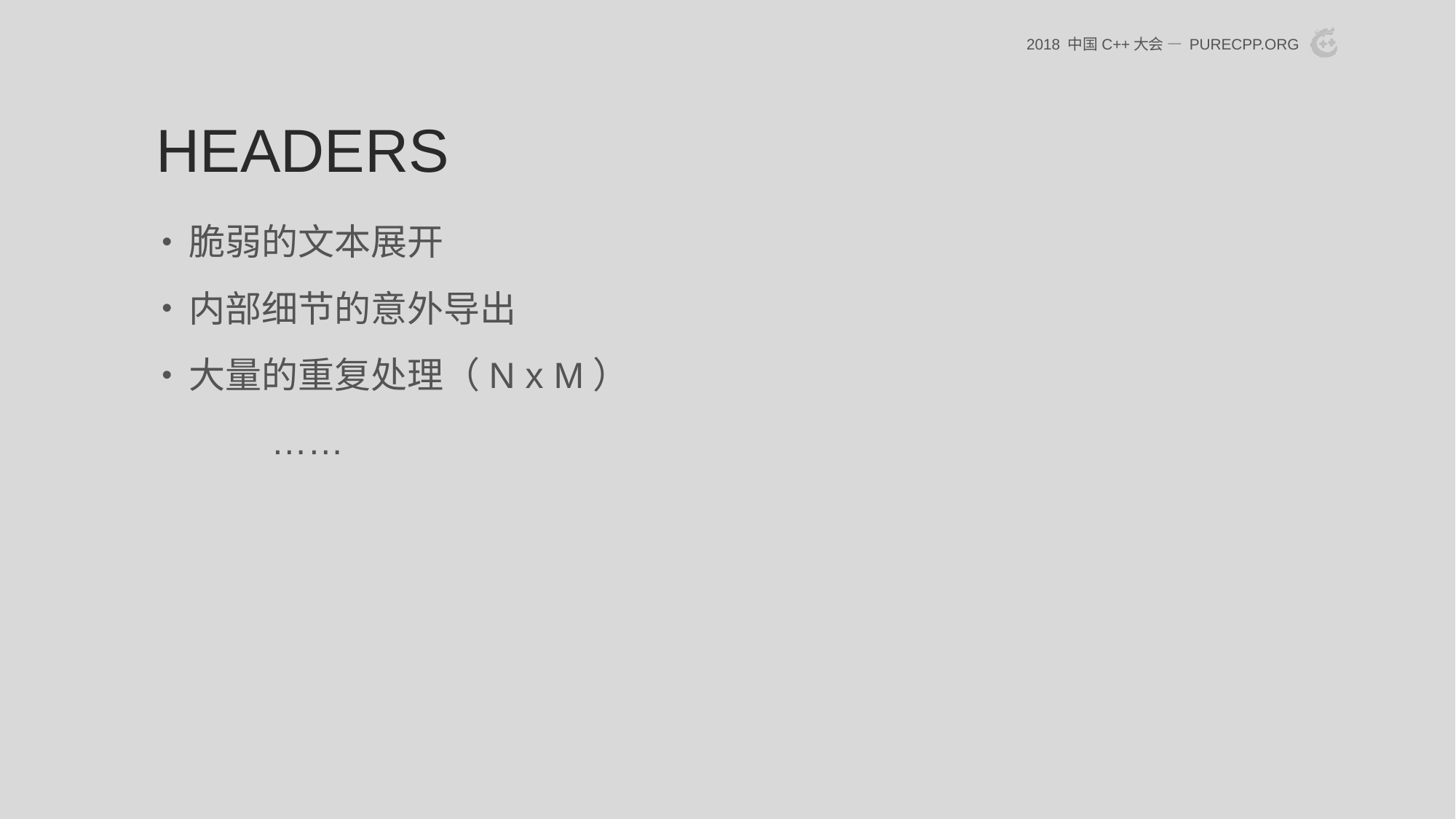

# headers
2018 中国C++大会 — purecpp.org
脆弱的文本展开
内部细节的意外导出
大量的重复处理（N x M）
	……